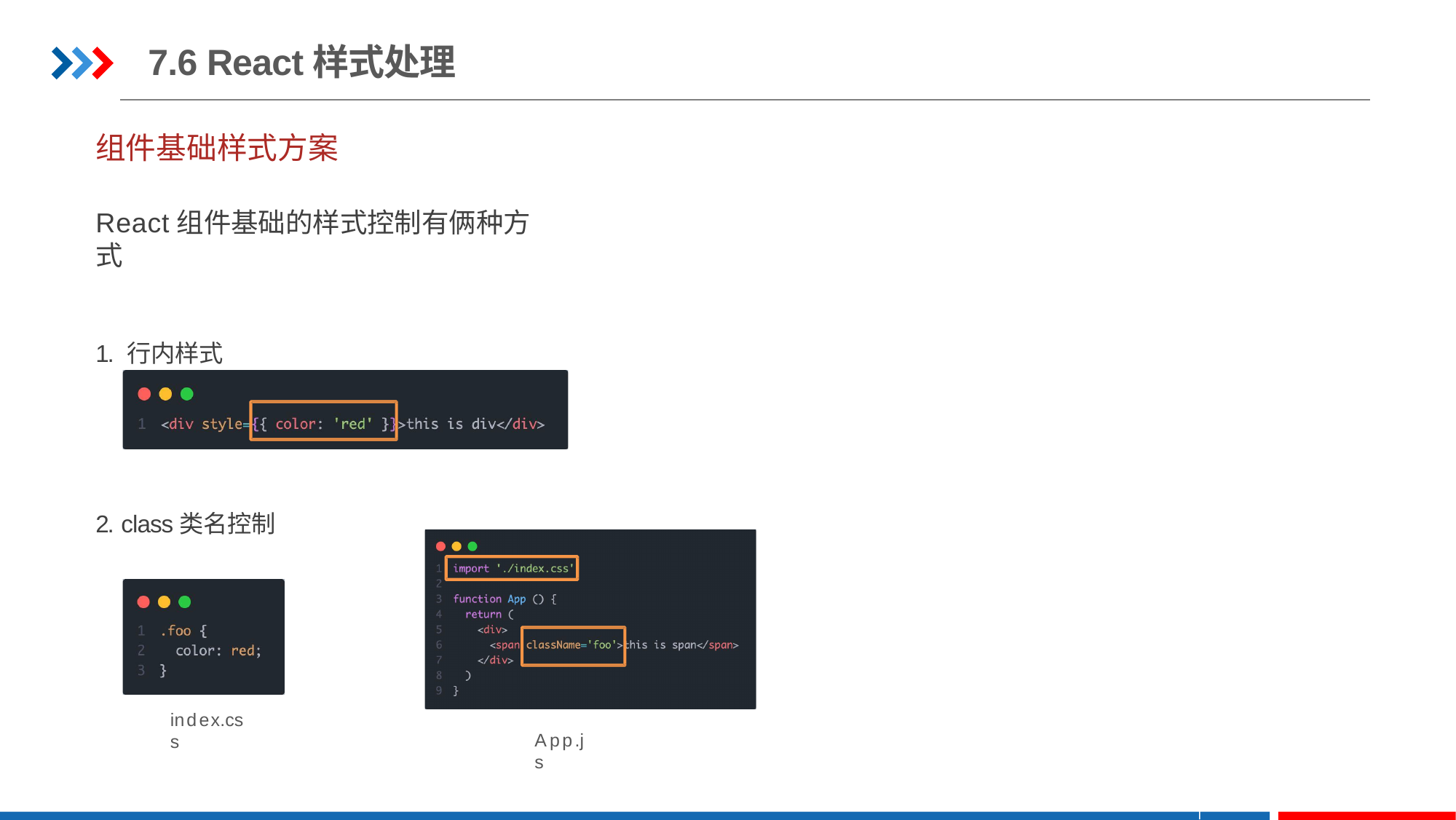

7.6 React样式处理
组件基础样式方案

React组件基础的样式控制有俩种方式

1. 行内样式

2. class类名控制

index.css
App.js